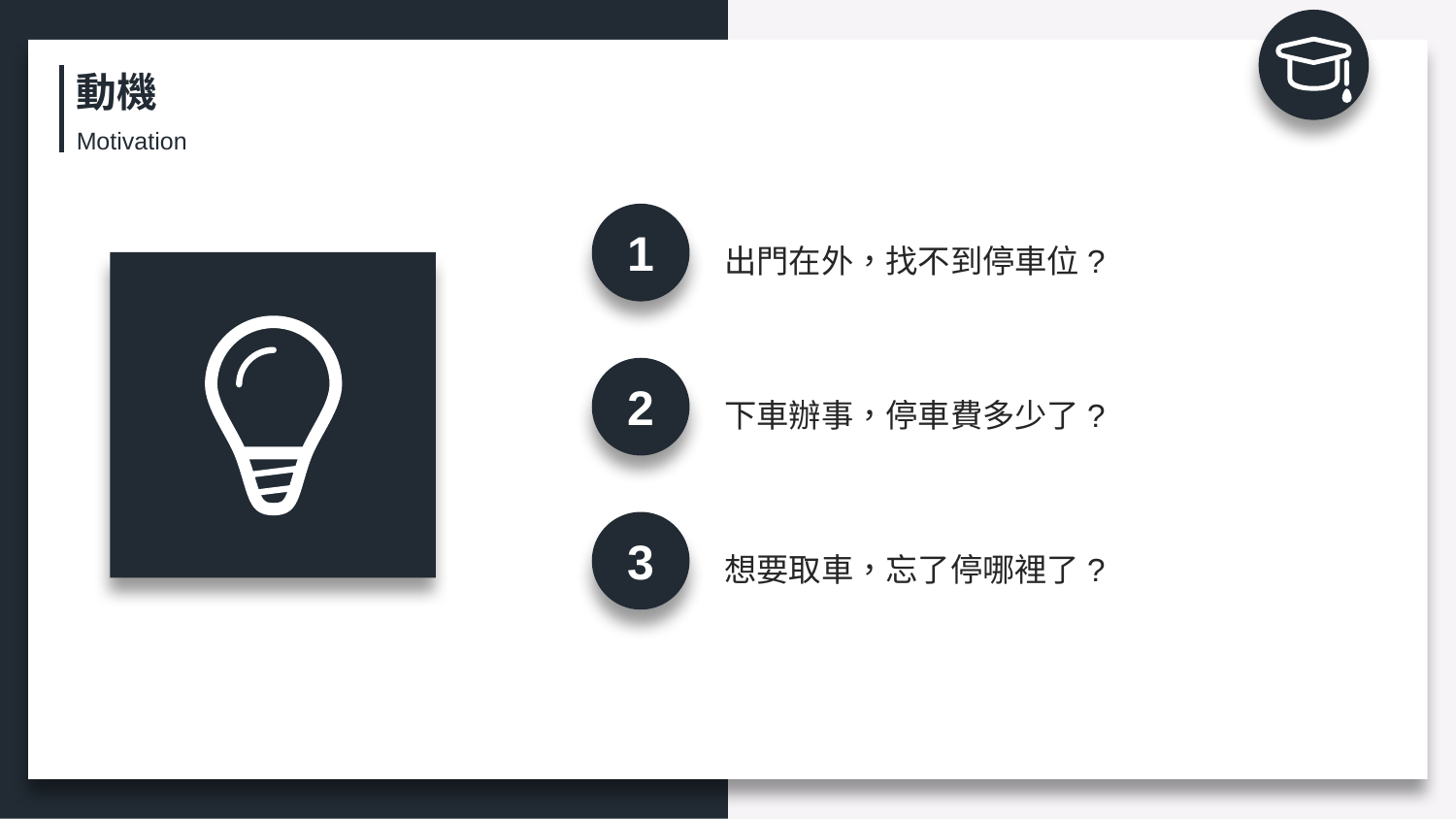

動機
Motivation

1
出門在外，找不到停車位?

2
下車辦事，停車費多少了?

3
想要取車，忘了停哪裡了?